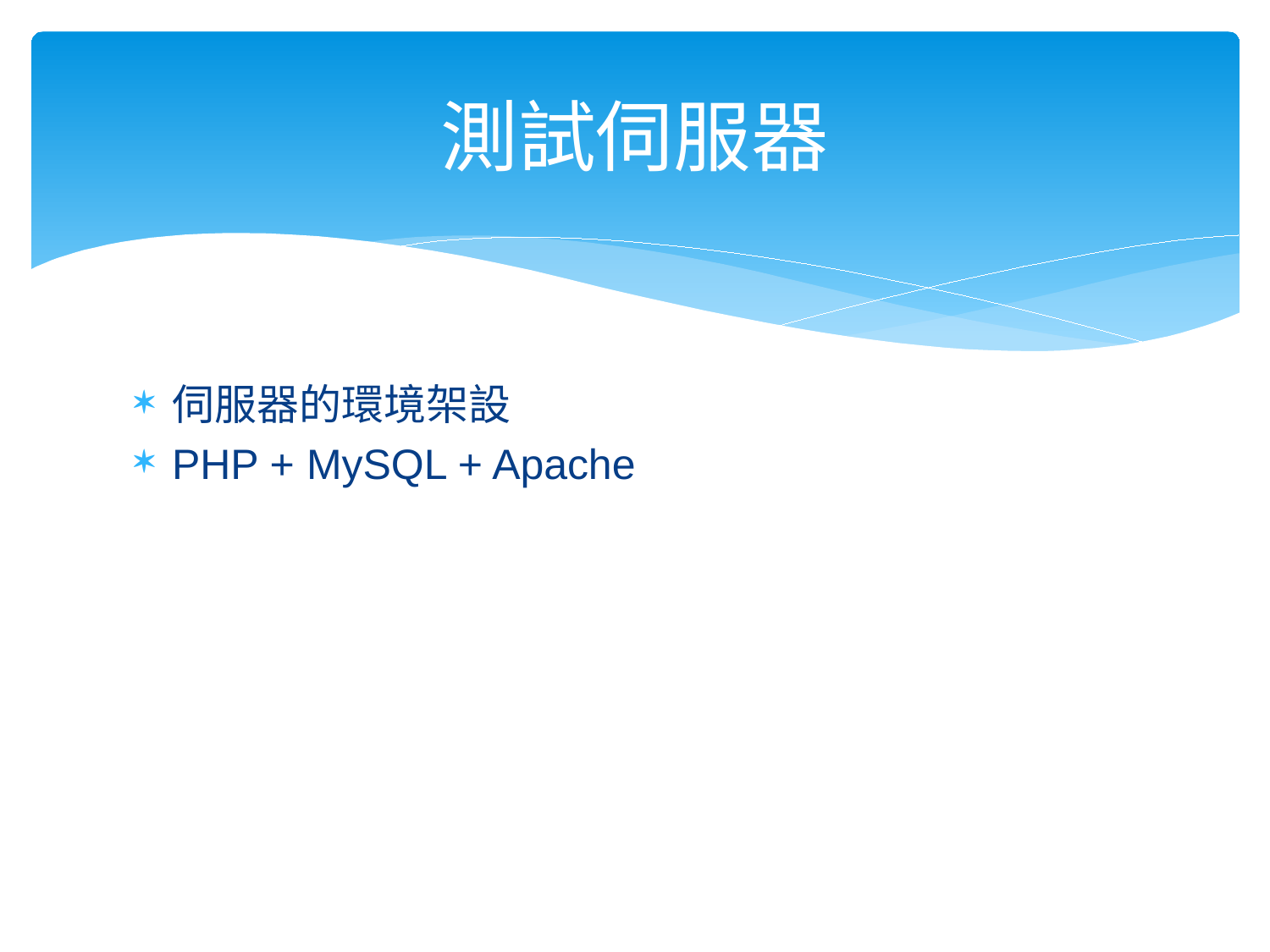

# 測試伺服器
伺服器的環境架設
PHP + MySQL + Apache